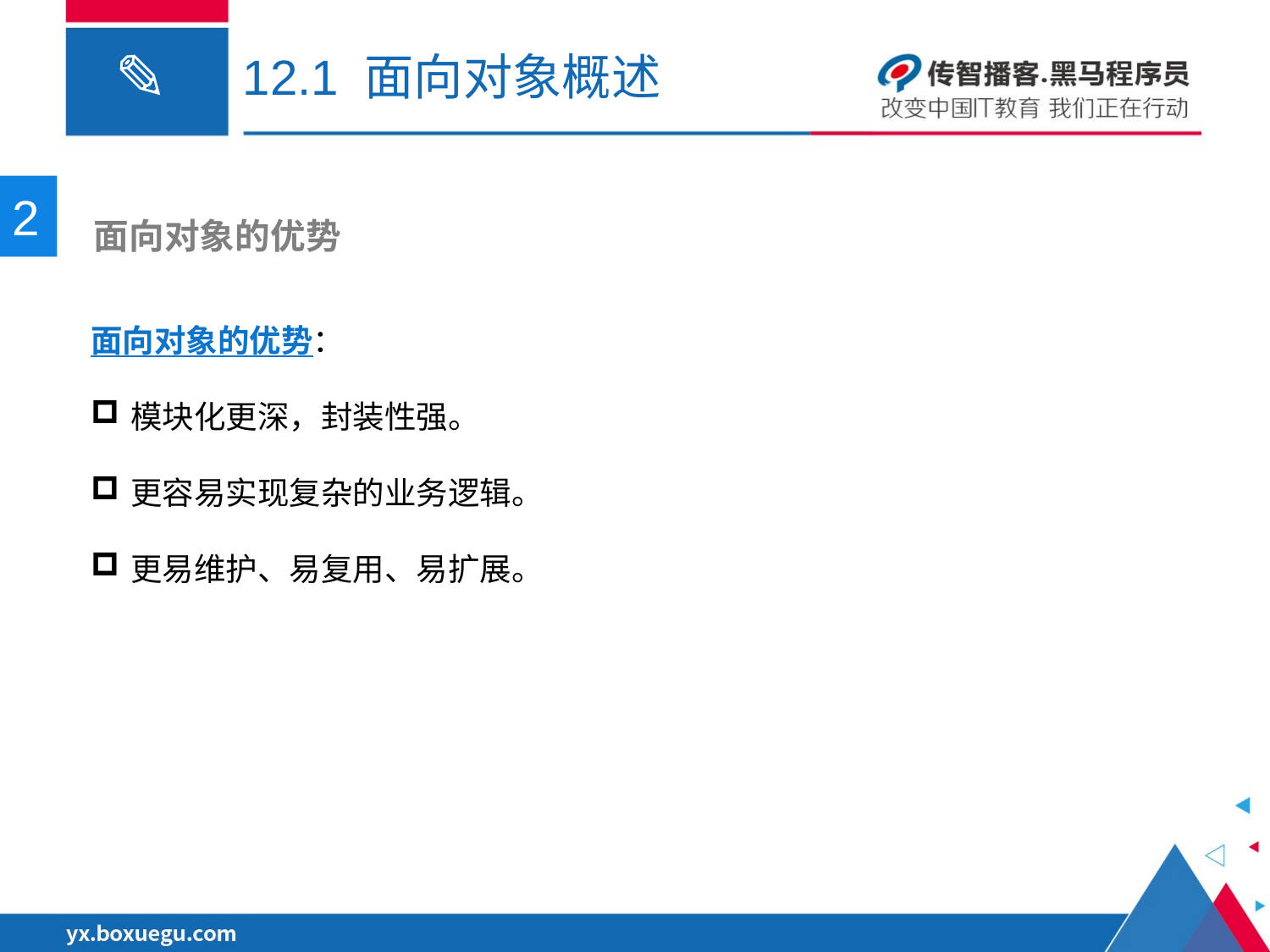

# 12.1 面向对象概述

2
  面向对象的优势
面向对象的优势：
模块化更深，封装性强。
更容易实现复杂的业务逻辑。
更易维护、易复用、易扩展。